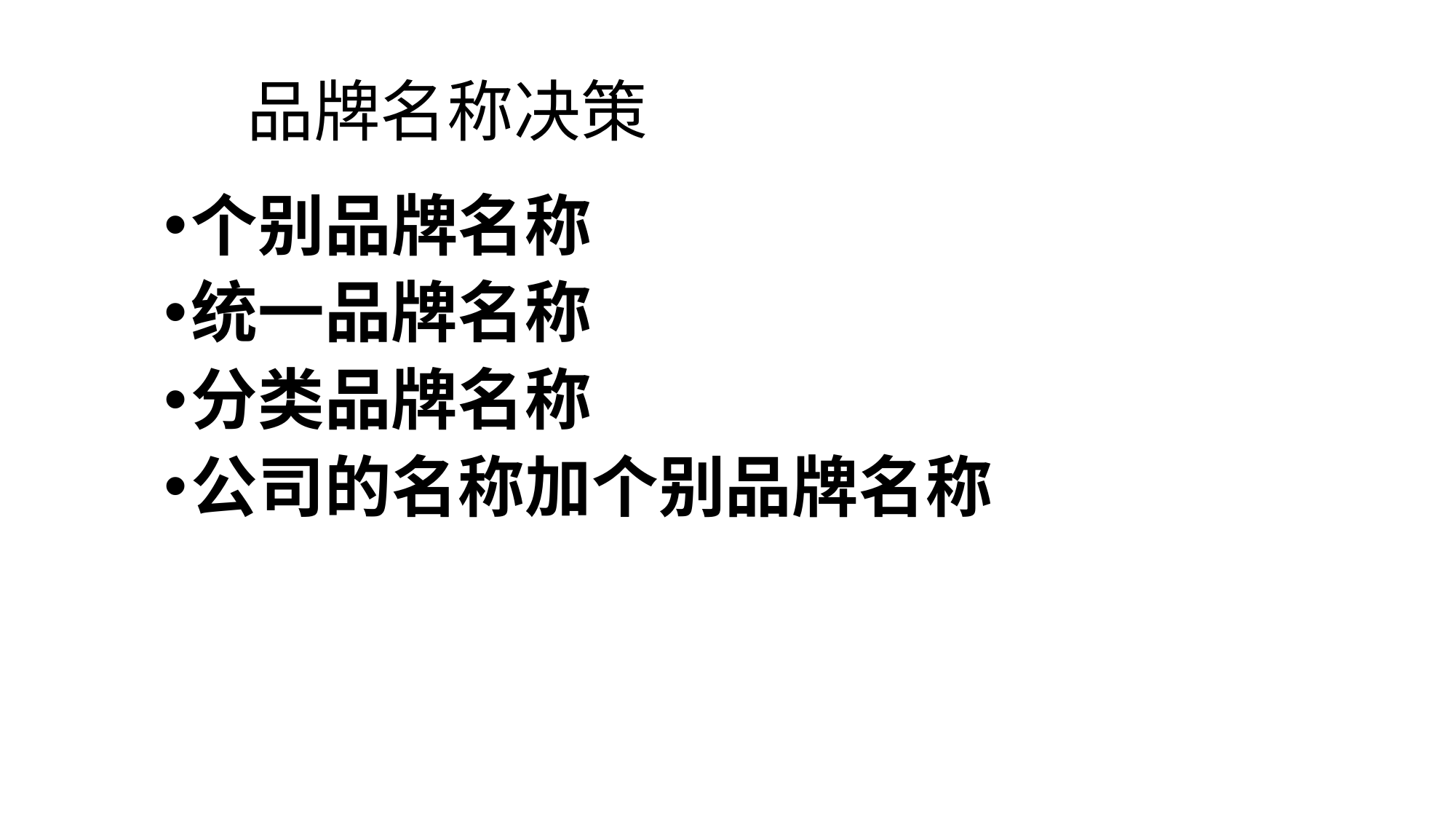

品牌名称决策
个别品牌名称
统一品牌名称
分类品牌名称
公司的名称加个别品牌名称